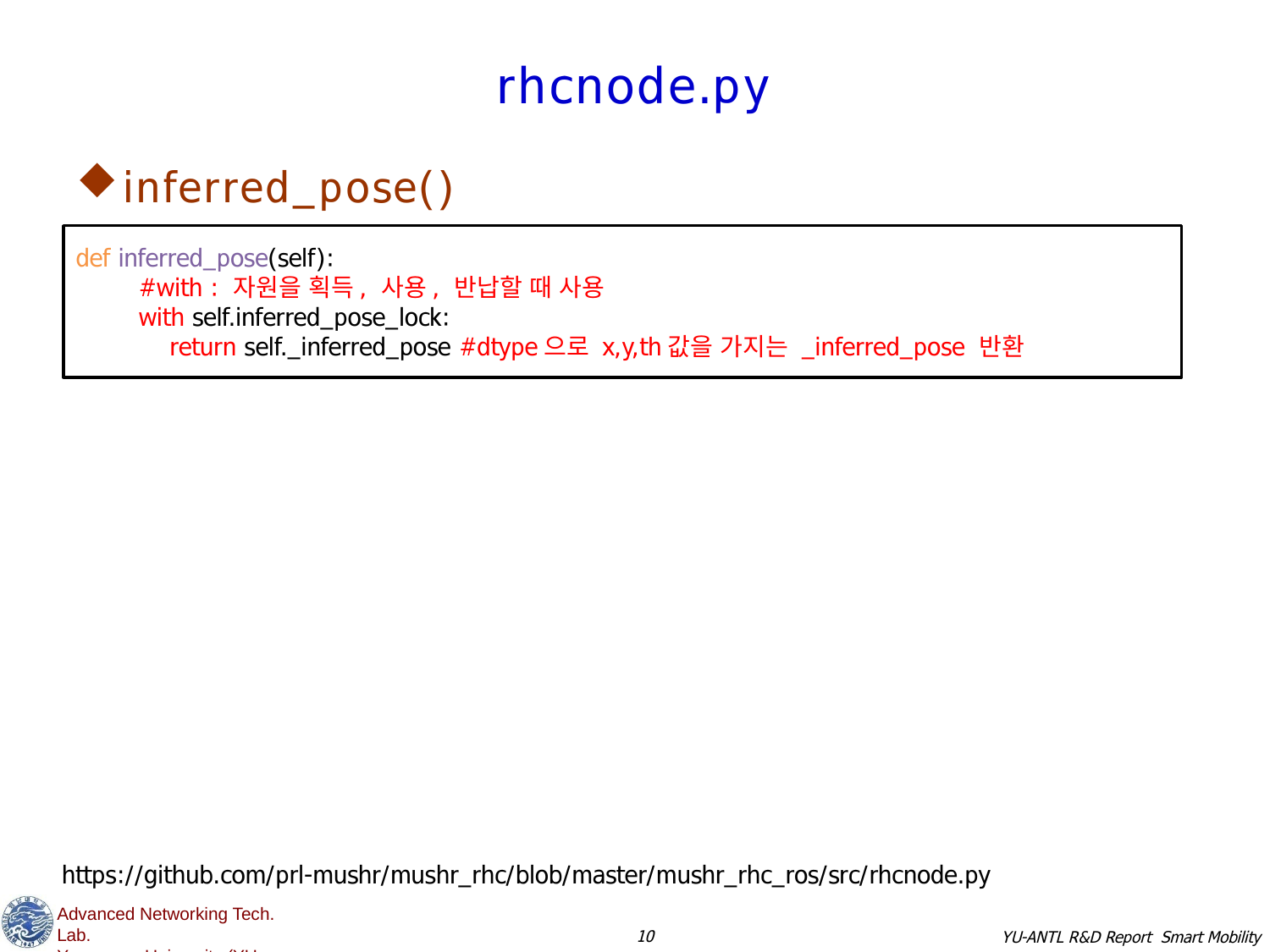

# rhcnode.py
inferred_pose()

def inferred_pose(self):
        #with : 자원을 획득, 사용, 반납할 때 사용
        with self.inferred_pose_lock:
            return self._inferred_pose #dtype으로 x,y,th값을 가지는 _inferred_pose 반환

https://github.com/prl-mushr/mushr_rhc/blob/master/mushr_rhc_ros/src/rhcnode.py